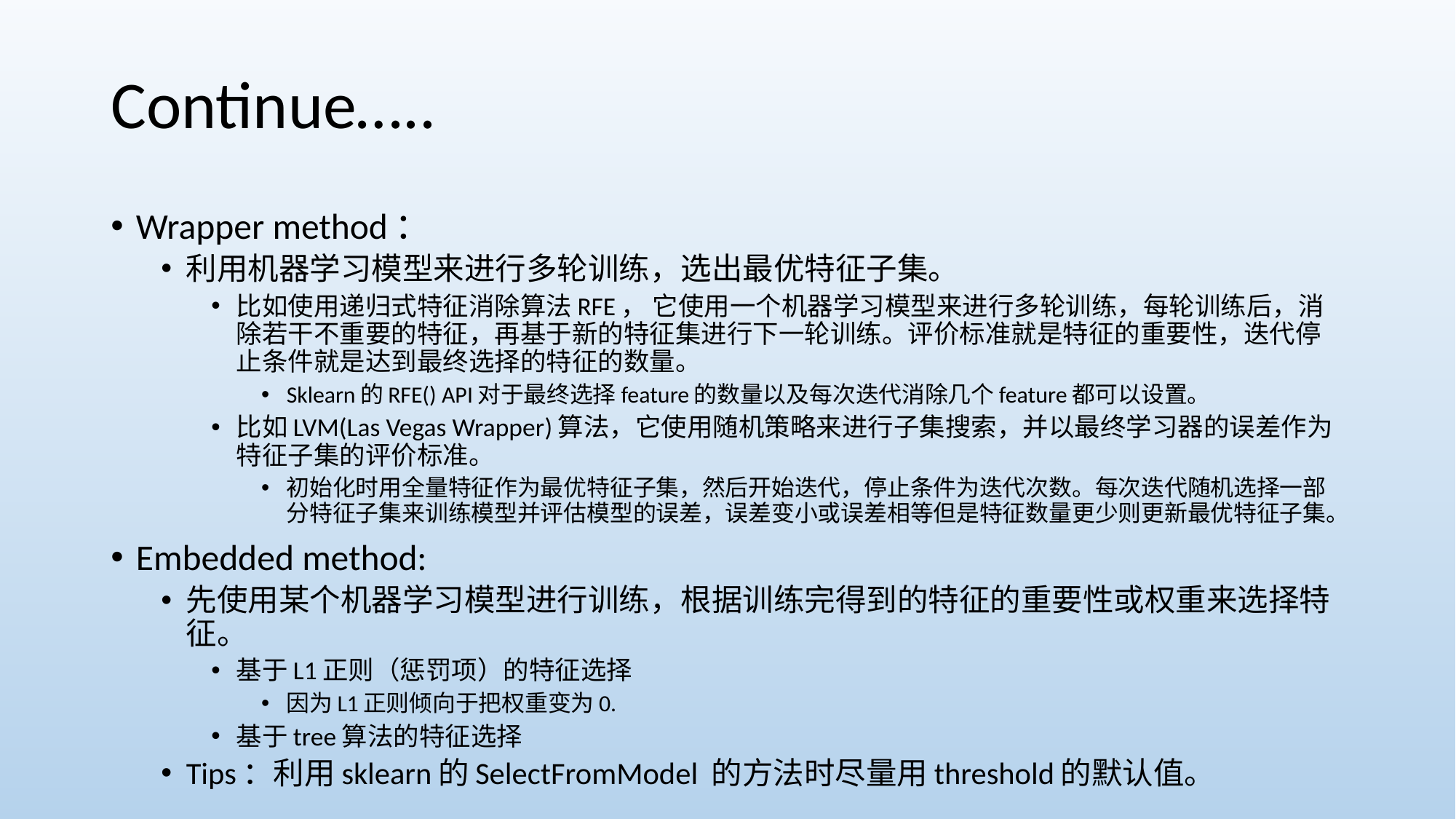

# Continue…..
Wrapper method：
利用机器学习模型来进行多轮训练，选出最优特征子集。
比如使用递归式特征消除算法RFE， 它使用一个机器学习模型来进行多轮训练，每轮训练后，消除若干不重要的特征，再基于新的特征集进行下一轮训练。评价标准就是特征的重要性，迭代停止条件就是达到最终选择的特征的数量。
Sklearn的RFE() API对于最终选择feature的数量以及每次迭代消除几个feature都可以设置。
比如LVM(Las Vegas Wrapper)算法，它使用随机策略来进行子集搜索，并以最终学习器的误差作为特征子集的评价标准。
初始化时用全量特征作为最优特征子集，然后开始迭代，停止条件为迭代次数。每次迭代随机选择一部分特征子集来训练模型并评估模型的误差，误差变小或误差相等但是特征数量更少则更新最优特征子集。
Embedded method:
先使用某个机器学习模型进行训练，根据训练完得到的特征的重要性或权重来选择特征。
基于L1正则（惩罚项）的特征选择
因为L1正则倾向于把权重变为0.
基于tree算法的特征选择
Tips：利用sklearn的SelectFromModel 的方法时尽量用threshold的默认值。